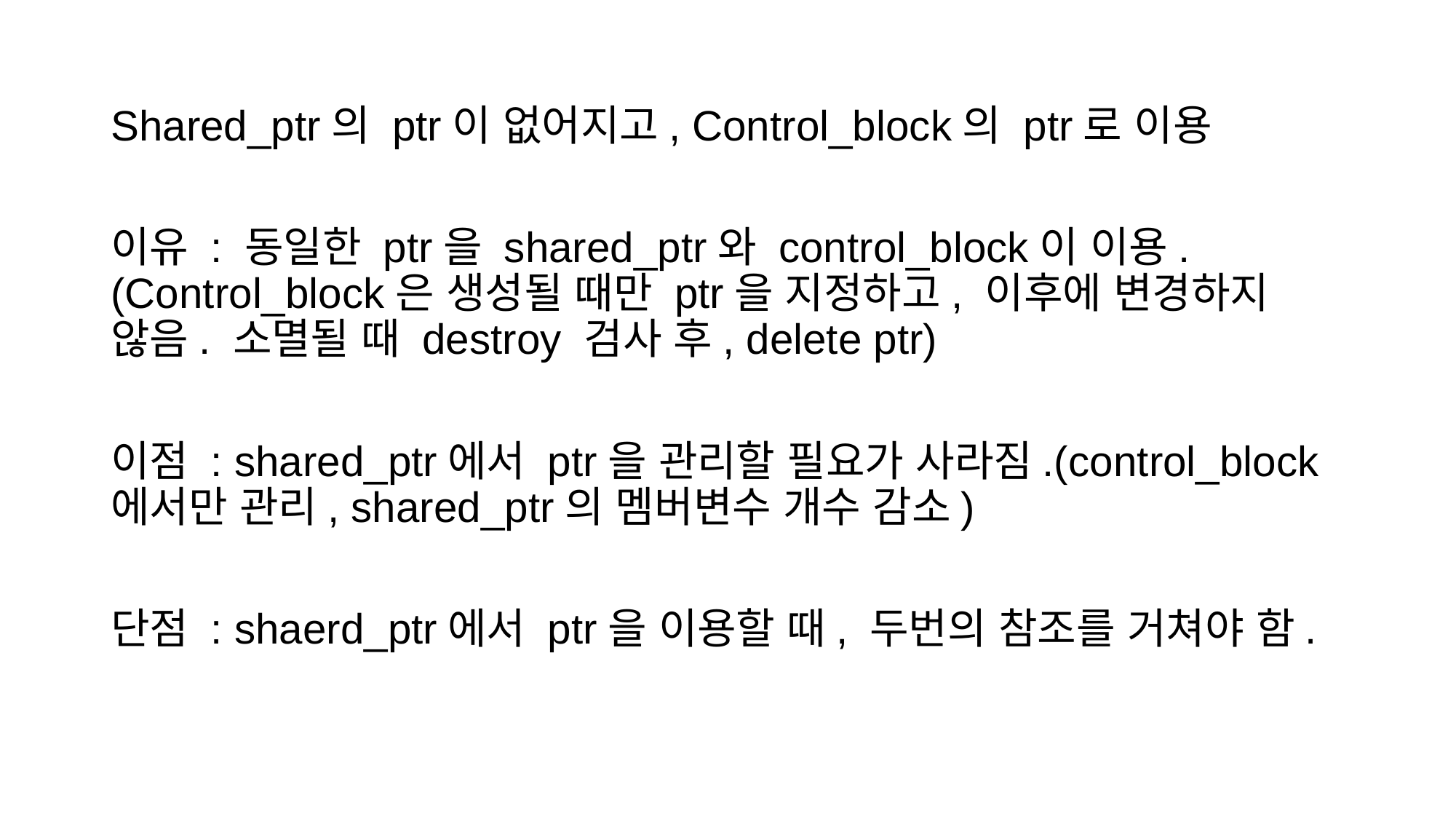

Shared_ptr의 ptr이 없어지고, Control_block의 ptr로 이용

이유 : 동일한 ptr을 shared_ptr와 control_block이 이용. (Control_block은 생성될 때만 ptr을 지정하고, 이후에 변경하지 않음. 소멸될 때 destroy 검사 후, delete ptr)

이점 : shared_ptr에서 ptr을 관리할 필요가 사라짐.(control_block에서만 관리, shared_ptr의 멤버변수 개수 감소)

단점 : shaerd_ptr에서 ptr을 이용할 때, 두번의 참조를 거쳐야 함.